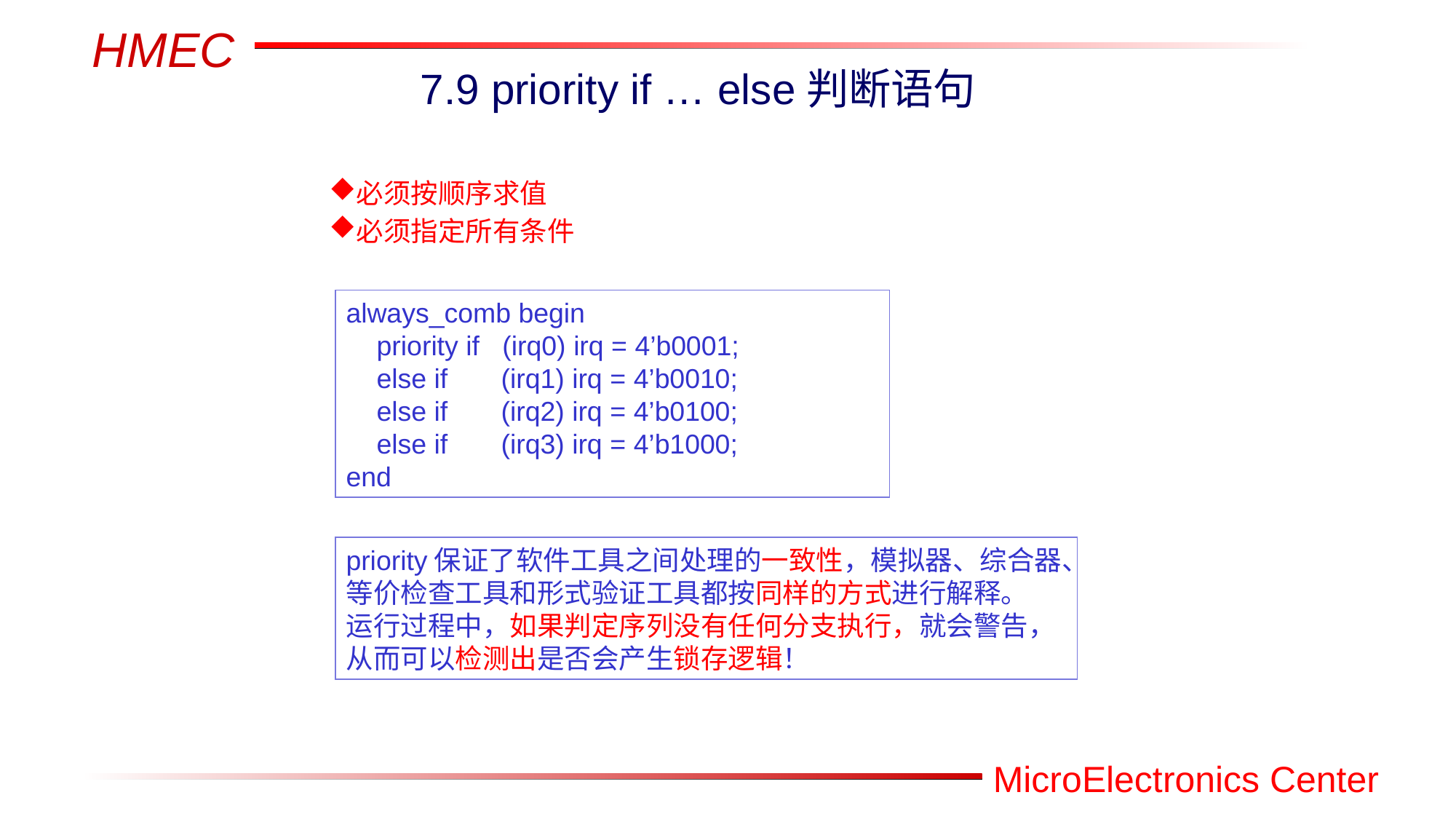

7.9 priority if … else判断语句
必须按顺序求值
必须指定所有条件
always_comb begin
    priority if   (irq0) irq = 4’b0001;
    else if       (irq1) irq = 4’b0010;
    else if       (irq2) irq = 4’b0100;
    else if       (irq3) irq = 4’b1000;
end
priority保证了软件工具之间处理的一致性，模拟器、综合器、
等价检查工具和形式验证工具都按同样的方式进行解释。
运行过程中，如果判定序列没有任何分支执行，就会警告，
从而可以检测出是否会产生锁存逻辑！